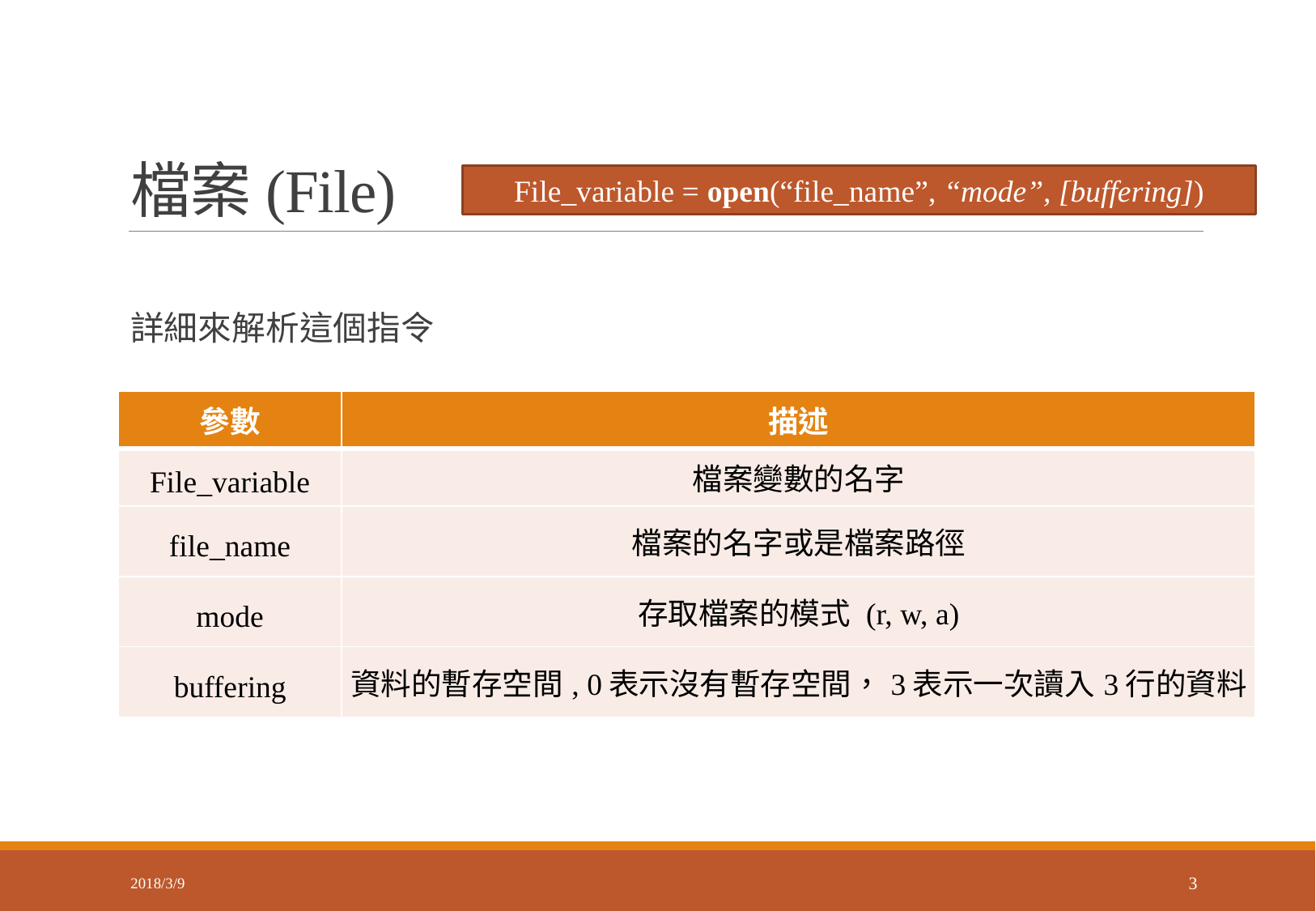

# 檔案(File)
File_variable = open(“file_name”, “mode”, [buffering])

詳細來解析這個指令

| 參數 | 描述 |
| --- | --- |
| File\_variable | 檔案變數的名字 |
| file\_name | 檔案的名字或是檔案路徑 |
| mode | 存取檔案的模式 (r, w, a) |
| buffering | 資料的暫存空間, 0表示沒有暫存空間，3表示一次讀入3行的資料 |
2018/3/9
3